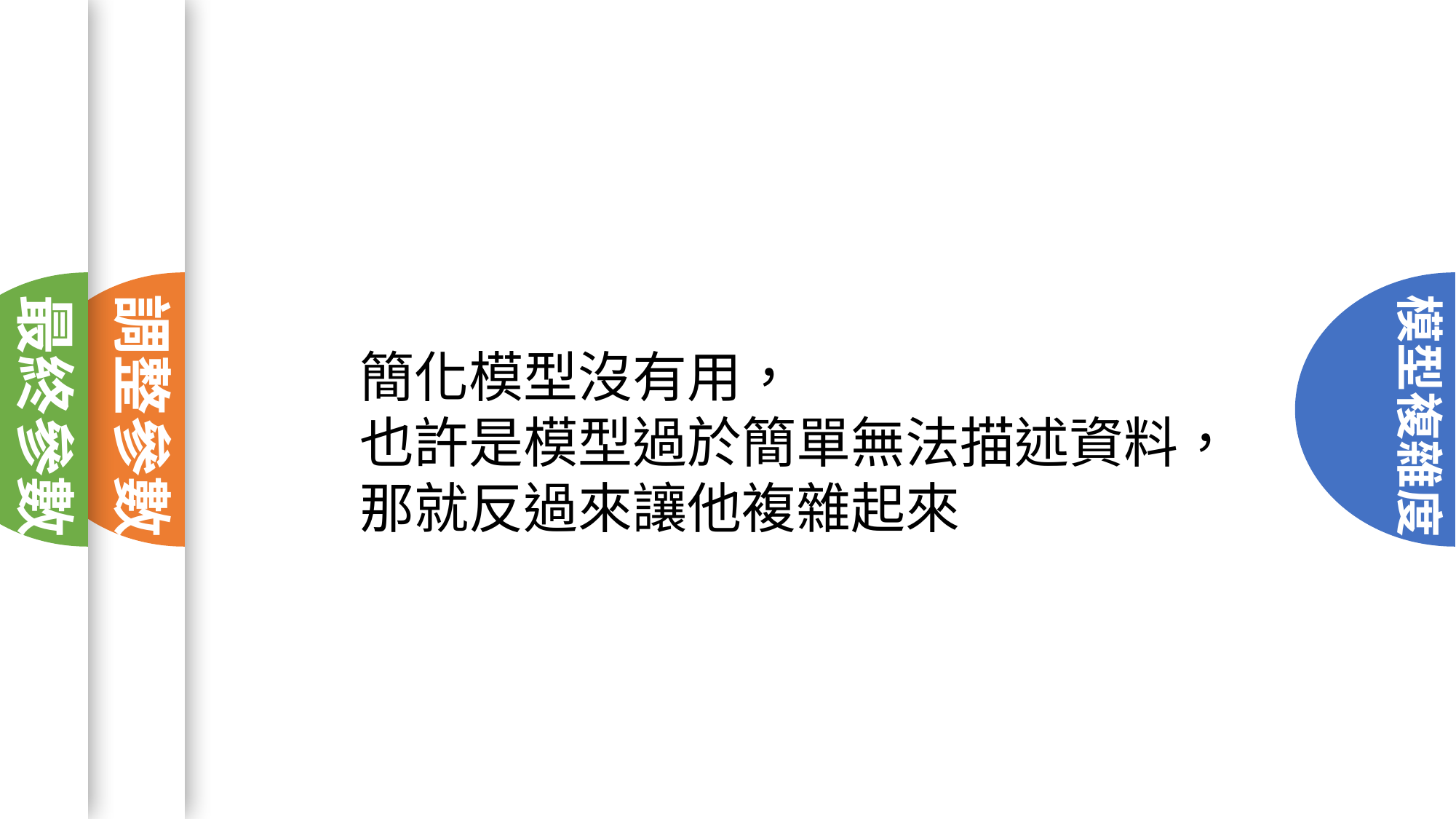

最終參數
調整參數
模型複雜度
簡化模型沒有用，
也許是模型過於簡單無法描述資料，
那就反過來讓他複雜起來